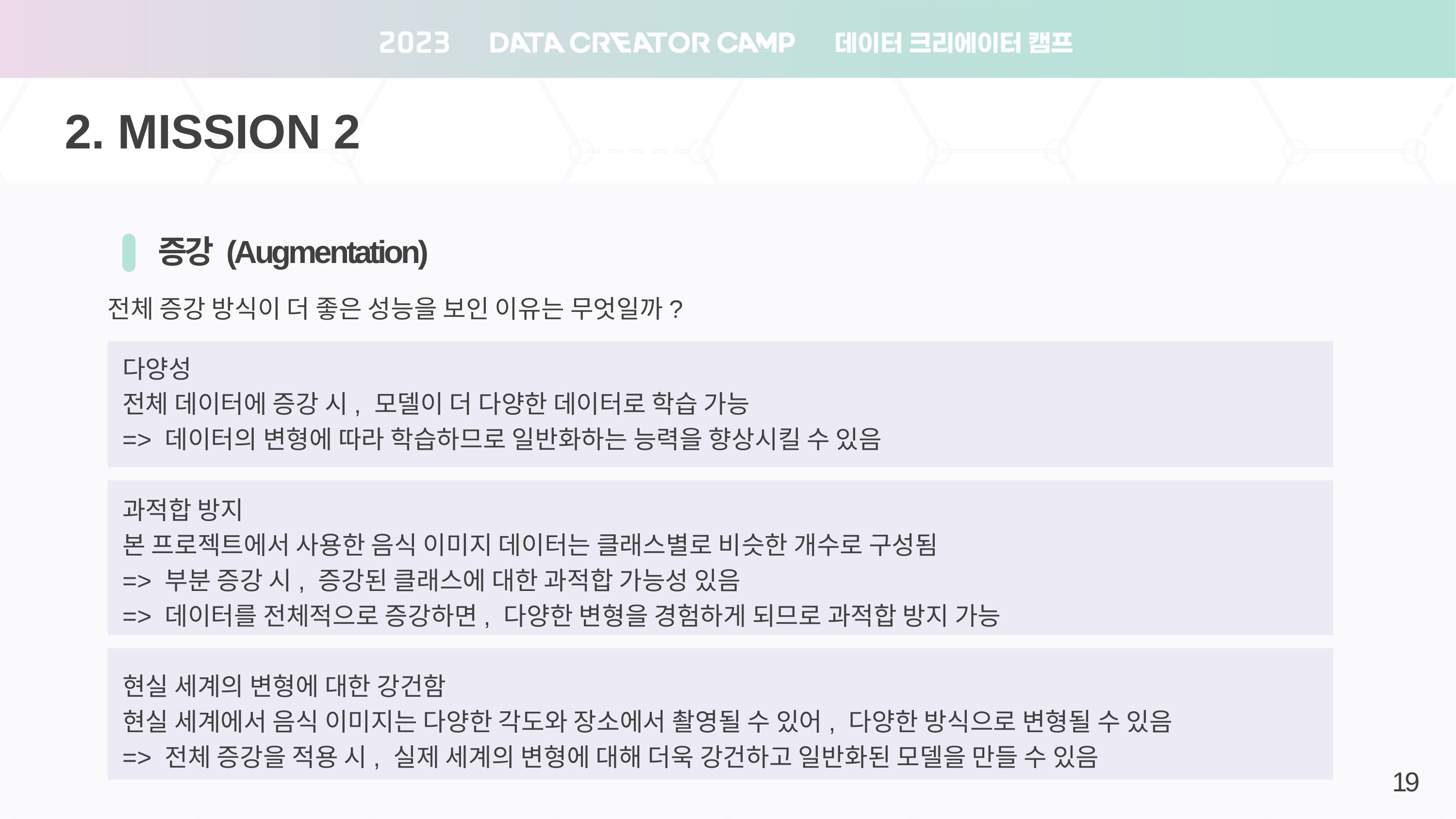

2. MISSION 2

증강 (Augmentation)
전체 증강 방식이 더 좋은 성능을 보인 이유는 무엇일까?

다양성
전체 데이터에 증강 시, 모델이 더 다양한 데이터로 학습 가능
=> 데이터의 변형에 따라 학습하므로 일반화하는 능력을 향상시킬 수 있음

과적합 방지
본 프로젝트에서 사용한 음식 이미지 데이터는 클래스별로 비슷한 개수로 구성됨
=> 부분 증강 시, 증강된 클래스에 대한 과적합 가능성 있음
=> 데이터를 전체적으로 증강하면, 다양한 변형을 경험하게 되므로 과적합 방지 가능

현실 세계의 변형에 대한 강건함
현실 세계에서 음식 이미지는 다양한 각도와 장소에서 촬영될 수 있어, 다양한 방식으로 변형될 수 있음
=> 전체 증강을 적용 시, 실제 세계의 변형에 대해 더욱 강건하고 일반화된 모델을 만들 수 있음

19